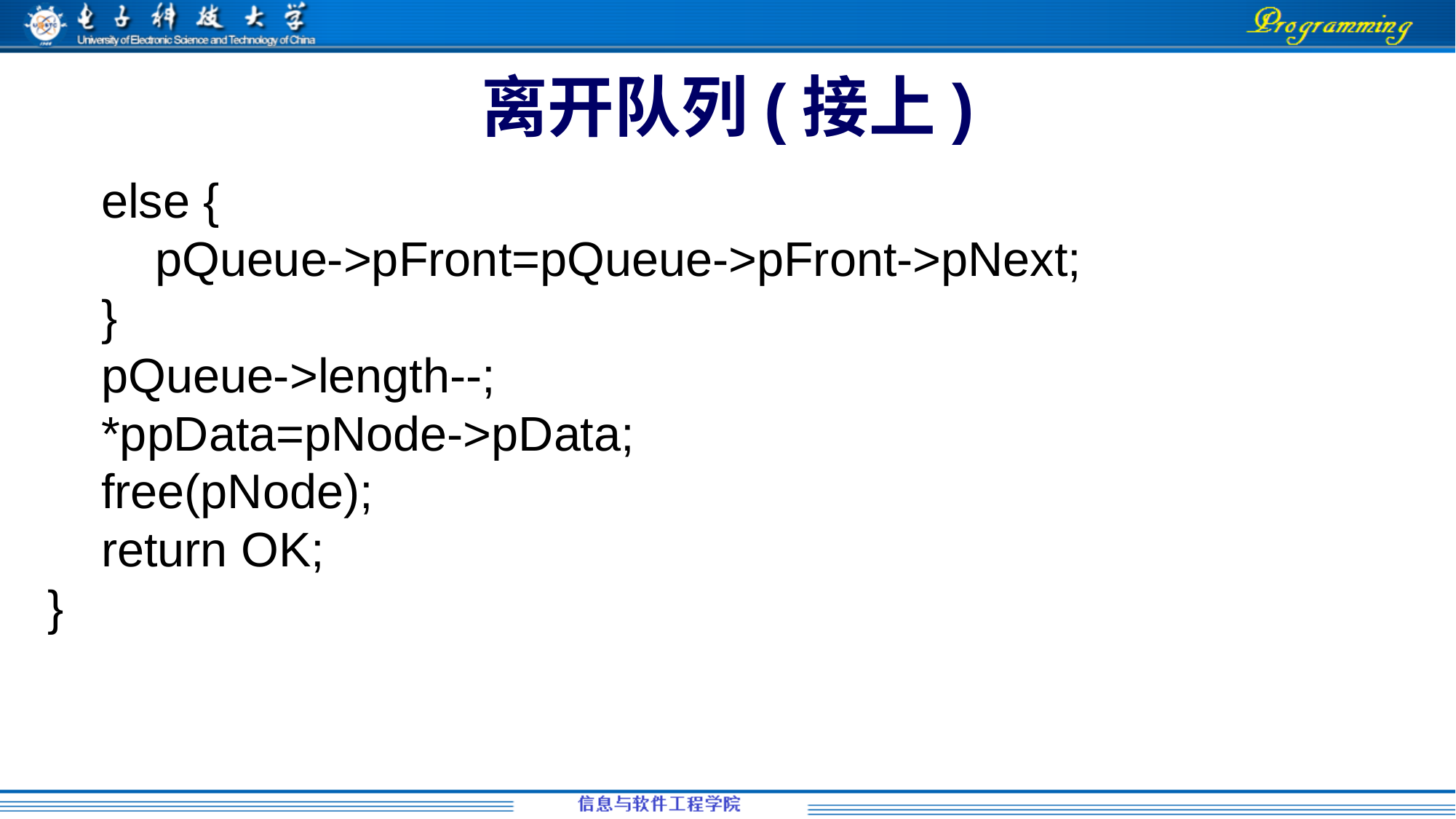

# 离开队列(接上)
    else {
        pQueue->pFront=pQueue->pFront->pNext;
    }
    pQueue->length--;
    *ppData=pNode->pData;
    free(pNode);
    return OK;
}